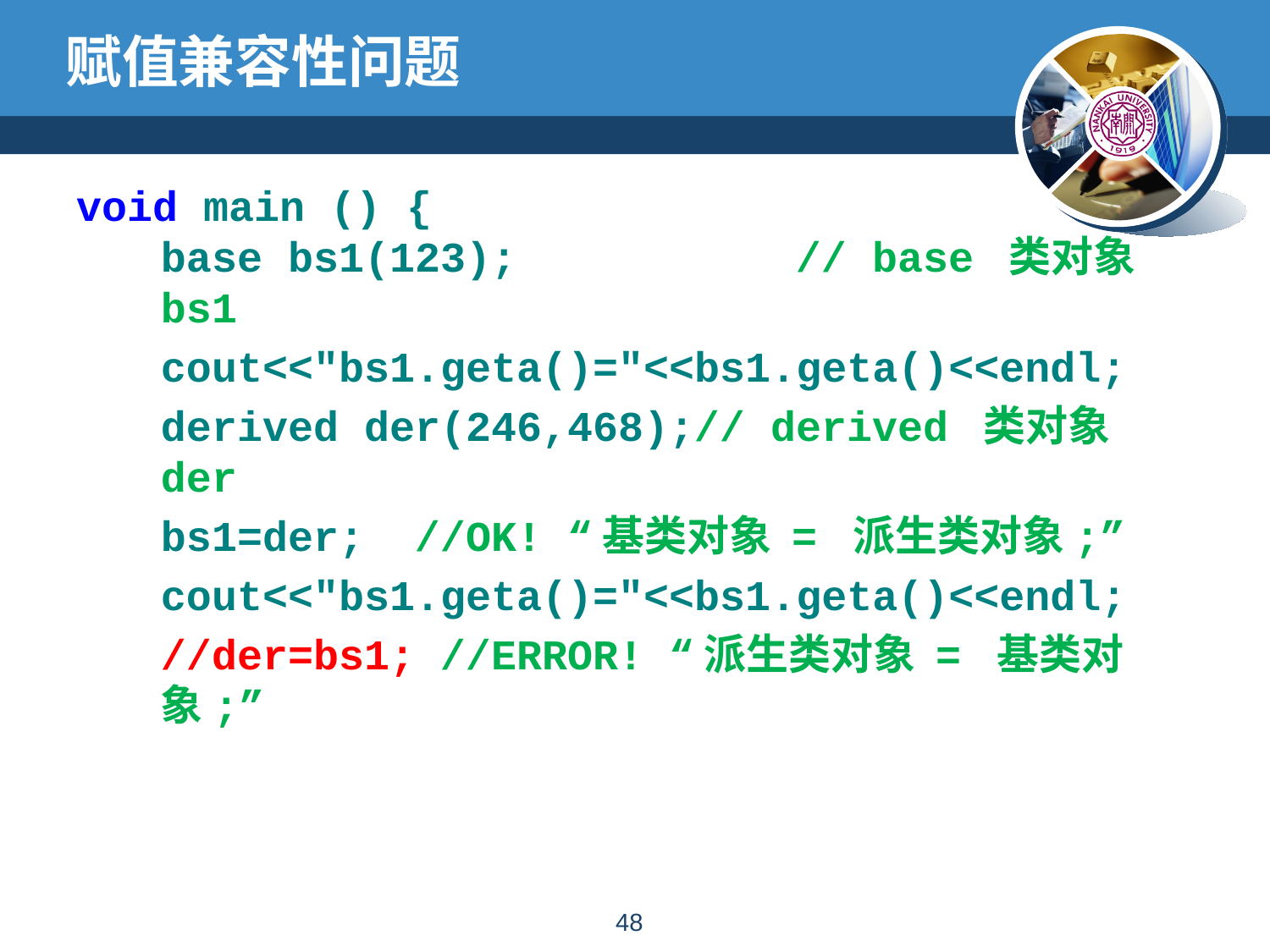

# 赋值兼容性问题
void main () {
base bs1(123); 		// base 类对象bs1
	cout<<"bs1.geta()="<<bs1.geta()<<endl;
	derived der(246,468);// derived 类对象der
	bs1=der;  //OK! “基类对象 = 派生类对象;”
	cout<<"bs1.geta()="<<bs1.geta()<<endl;
	//der=bs1; //ERROR! “派生类对象 = 基类对象;”

48